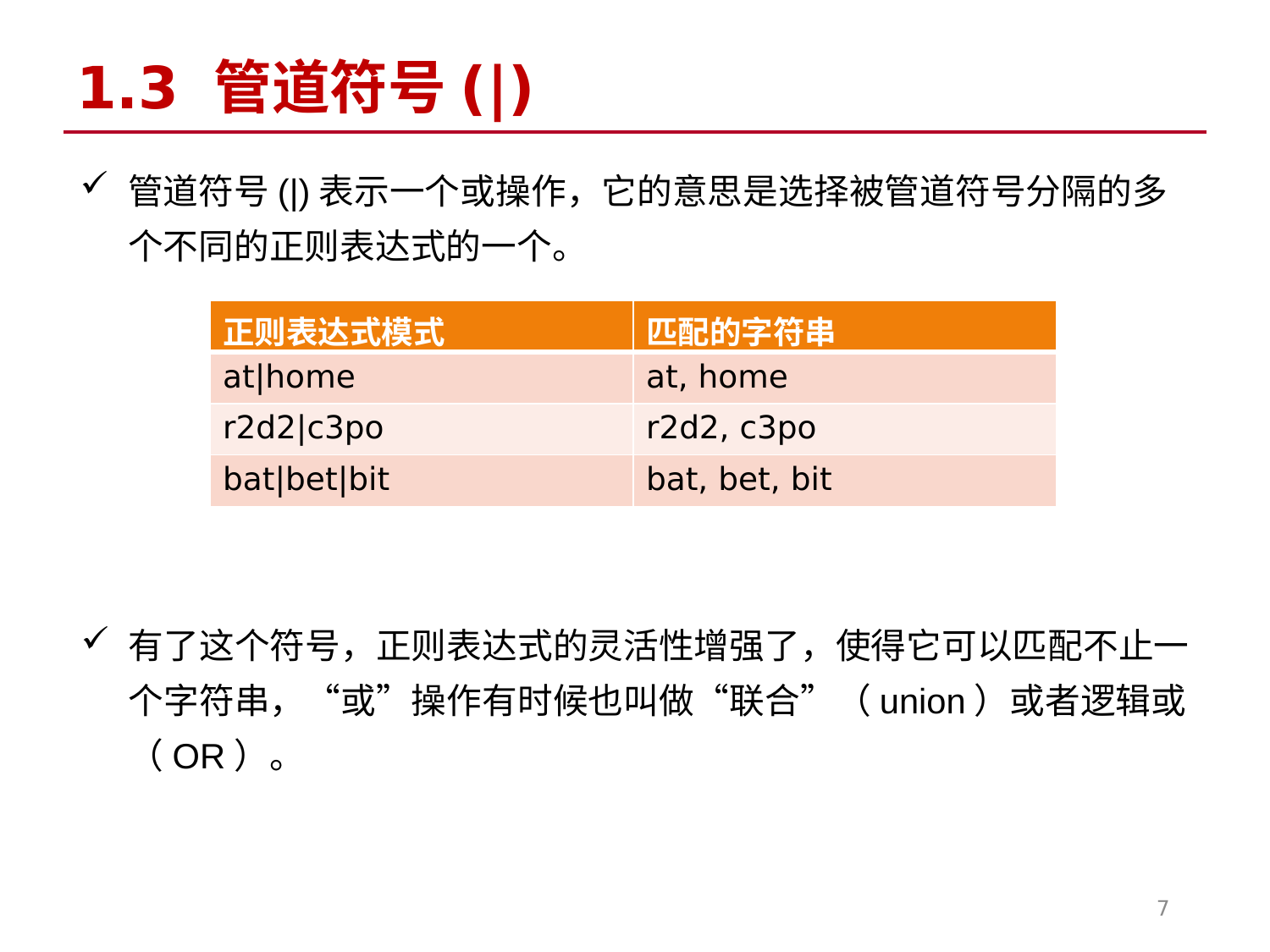

# 1.3 管道符号(|)
管道符号(|)表示一个或操作，它的意思是选择被管道符号分隔的多个不同的正则表达式的一个。
| 正则表达式模式 | 匹配的字符串 |
| --- | --- |
| at|home | at, home |
| r2d2|c3po | r2d2, c3po |
| bat|bet|bit | bat, bet, bit |
有了这个符号，正则表达式的灵活性增强了，使得它可以匹配不止一个字符串，“或”操作有时候也叫做“联合”（union）或者逻辑或（OR）。
7